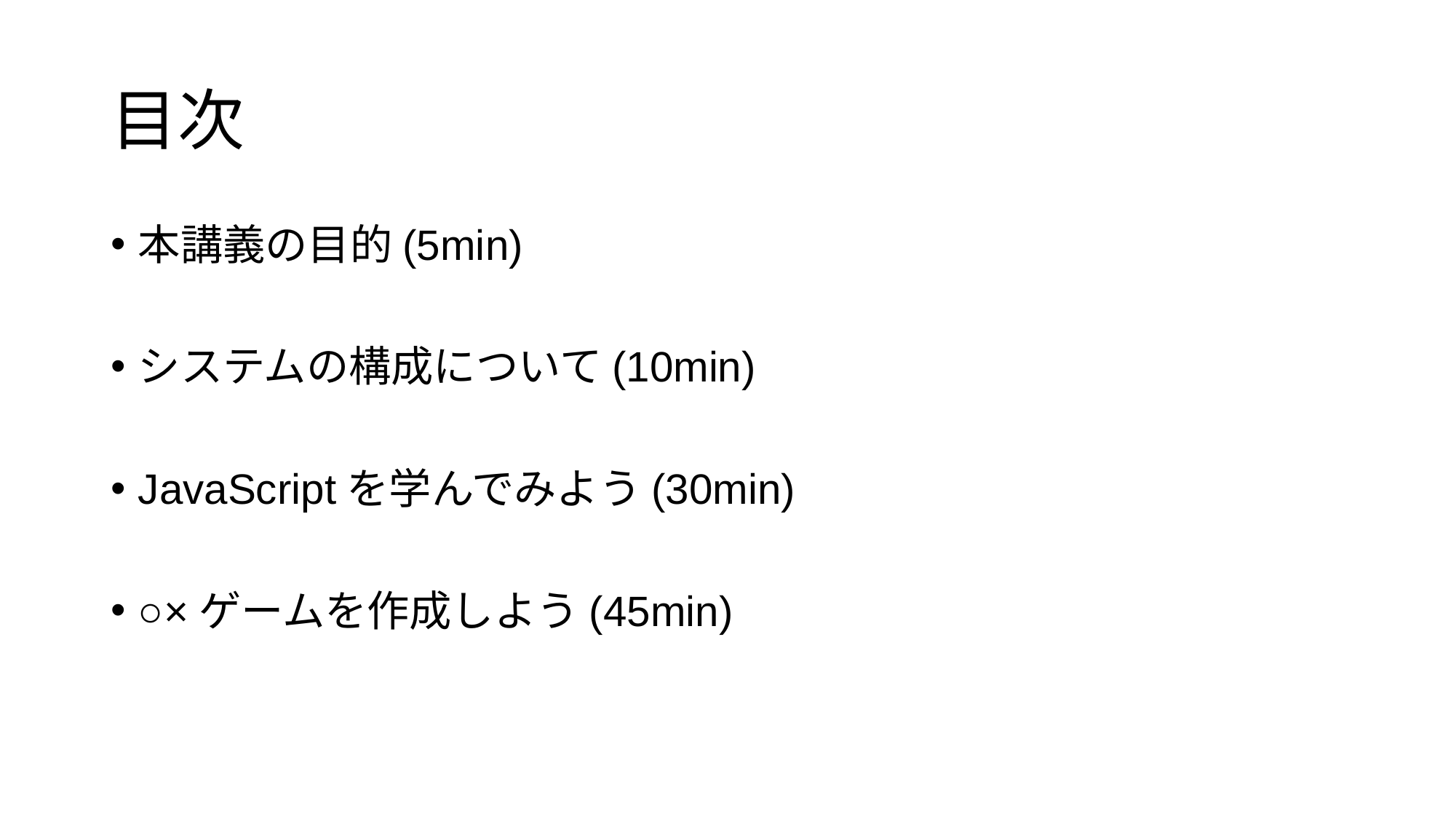

# 目次
本講義の目的(5min)

システムの構成について(10min)

JavaScriptを学んでみよう(30min)

○×ゲームを作成しよう(45min)